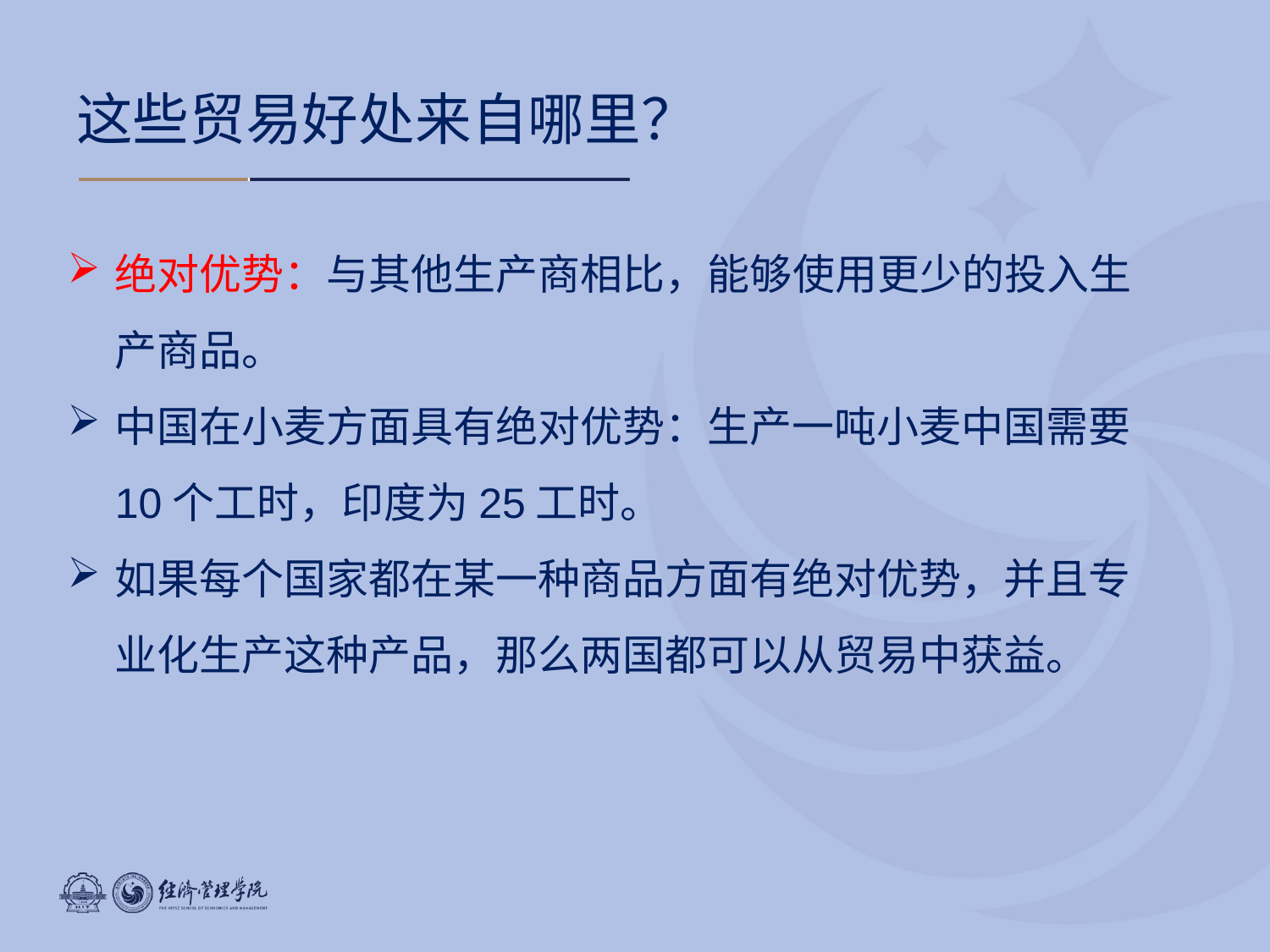

# 这些贸易好处来自哪里？
绝对优势：与其他生产商相比，能够使用更少的投入生产商品。
中国在小麦方面具有绝对优势：生产一吨小麦中国需要10个工时，印度为25工时。
如果每个国家都在某一种商品方面有绝对优势，并且专业化生产这种产品，那么两国都可以从贸易中获益。